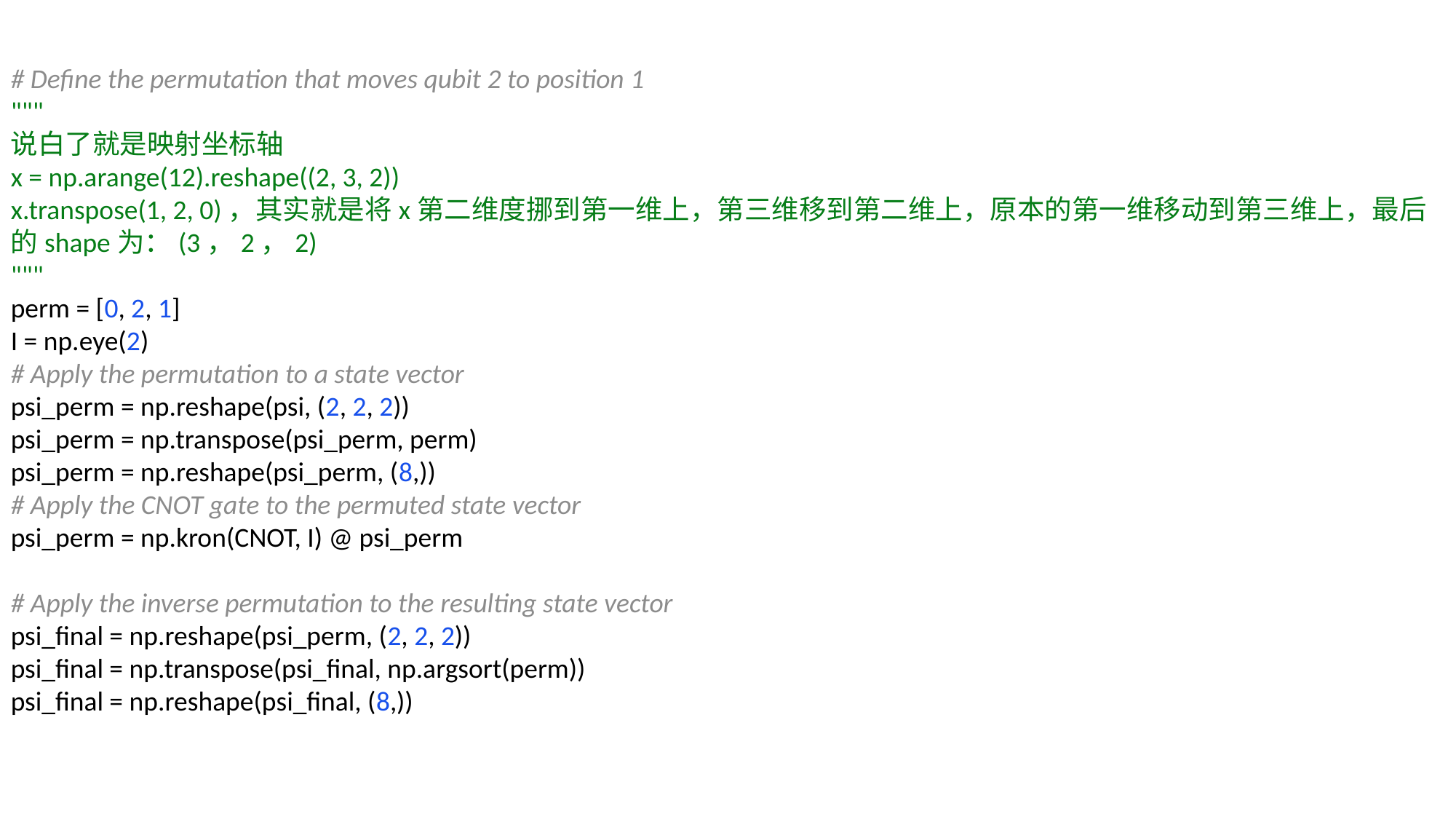

# Define the permutation that moves qubit 2 to position 1 """ 说白了就是映射坐标轴 x = np.arange(12).reshape((2, 3, 2)) x.transpose(1, 2, 0)，其实就是将x第二维度挪到第一维上，第三维移到第二维上，原本的第一维移动到第三维上，最后的shape为：(3，2，2) """ perm = [0, 2, 1] I = np.eye(2) # Apply the permutation to a state vector psi_perm = np.reshape(psi, (2, 2, 2)) psi_perm = np.transpose(psi_perm, perm) psi_perm = np.reshape(psi_perm, (8,)) # Apply the CNOT gate to the permuted state vector psi_perm = np.kron(CNOT, I) @ psi_perm # Apply the inverse permutation to the resulting state vector psi_final = np.reshape(psi_perm, (2, 2, 2)) psi_final = np.transpose(psi_final, np.argsort(perm)) psi_final = np.reshape(psi_final, (8,))